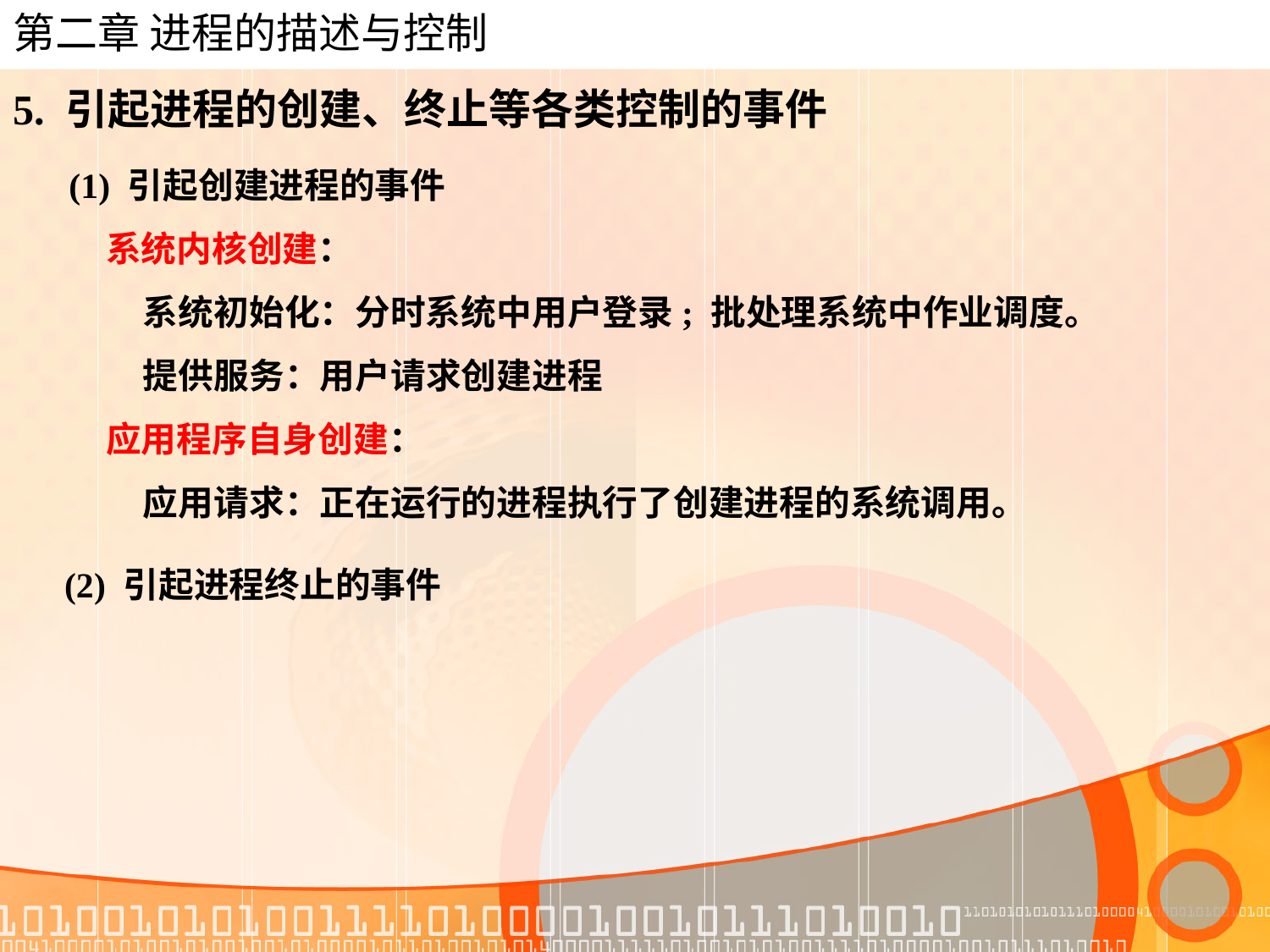

# 第二章 进程的描述与控制
5. 引起进程的创建、终止等各类控制的事件
(1) 引起创建进程的事件
系统内核创建：
系统初始化：分时系统中用户登录; 批处理系统中作业调度。
提供服务：用户请求创建进程
应用程序自身创建：
应用请求：正在运行的进程执行了创建进程的系统调用。

(2) 引起进程终止的事件